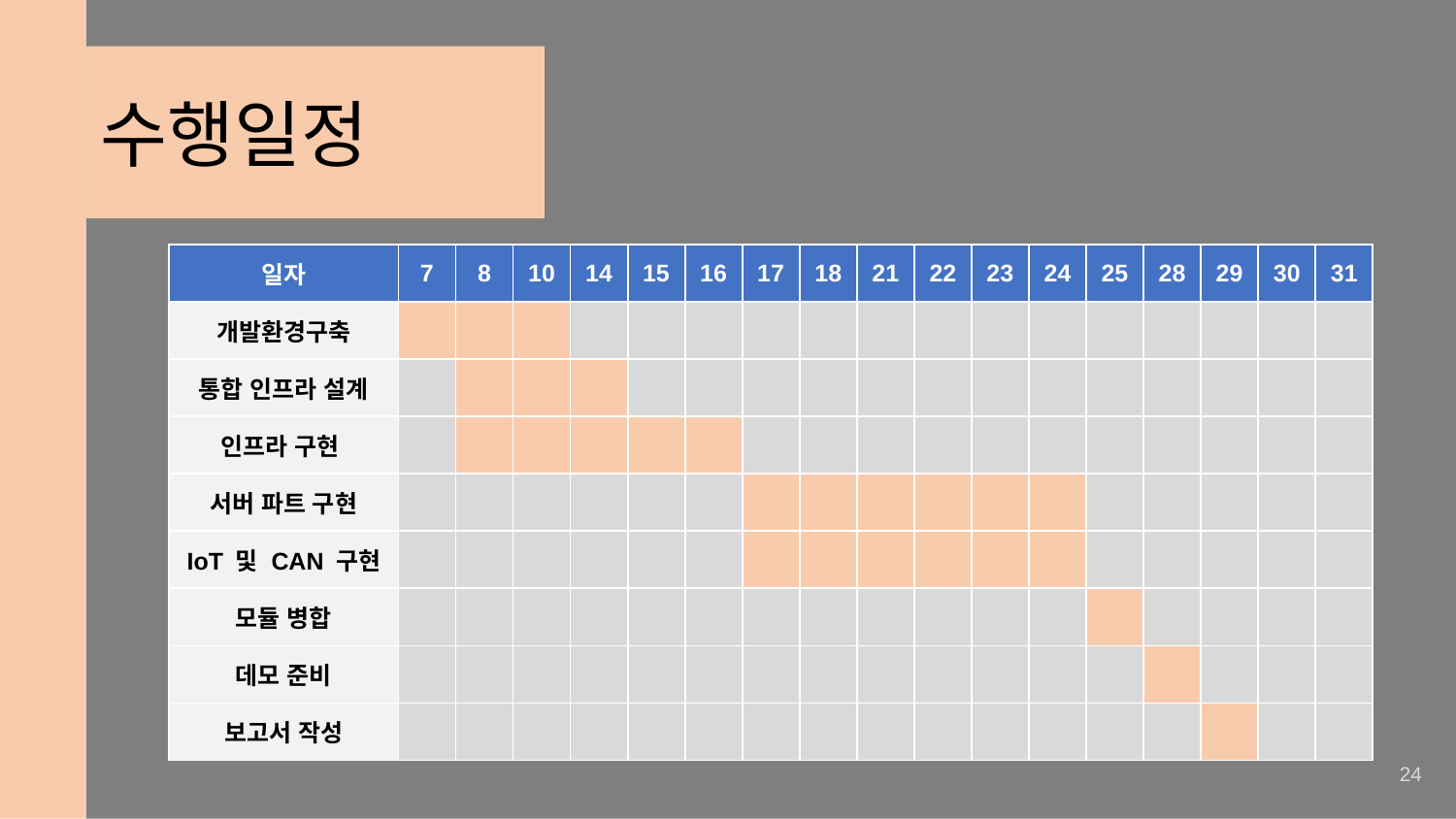

수행일정
| 일자 | 7 | 8 | 10 | 14 | 15 | 16 | 17 | 18 | 21 | 22 | 23 | 24 | 25 | 28 | 29 | 30 | 31 |
| --- | --- | --- | --- | --- | --- | --- | --- | --- | --- | --- | --- | --- | --- | --- | --- | --- | --- |
| 개발환경구축 |  |  |  |  |  |  |  |  |  |  |  |  |  |  |  |  |  |
| 통합 인프라 설계 |  |  |  |  |  |  |  |  |  |  |  |  |  |  |  |  |  |
| 인프라 구현 |  |  |  |  |  |  |  |  |  |  |  |  |  |  |  |  |  |
| 서버 파트 구현 |  |  |  |  |  |  |  |  |  |  |  |  |  |  |  |  |  |
| IoT 및 CAN 구현 |  |  |  |  |  |  |  |  |  |  |  |  |  |  |  |  |  |
| 모듈 병합 |  |  |  |  |  |  |  |  |  |  |  |  |  |  |  |  |  |
| 데모 준비 |  |  |  |  |  |  |  |  |  |  |  |  |  |  |  |  |  |
| 보고서 작성 |  |  |  |  |  |  |  |  |  |  |  |  |  |  |  |  |  |
24